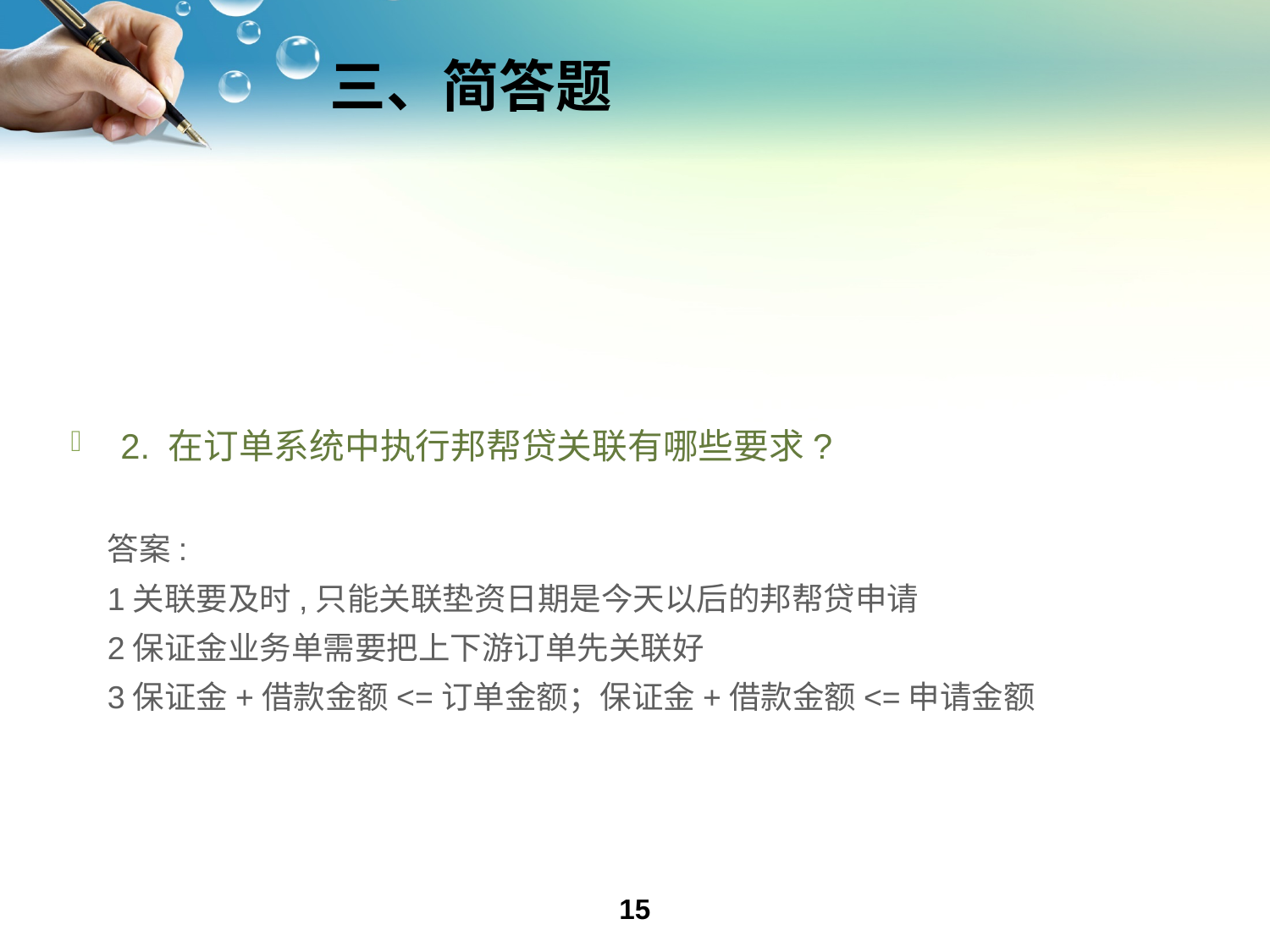

# 三、简答题

2. 在订单系统中执行邦帮贷关联有哪些要求?

答案:
1关联要及时,只能关联垫资日期是今天以后的邦帮贷申请
2保证金业务单需要把上下游订单先关联好
3保证金+借款金额<=订单金额；保证金+借款金额<=申请金额
15